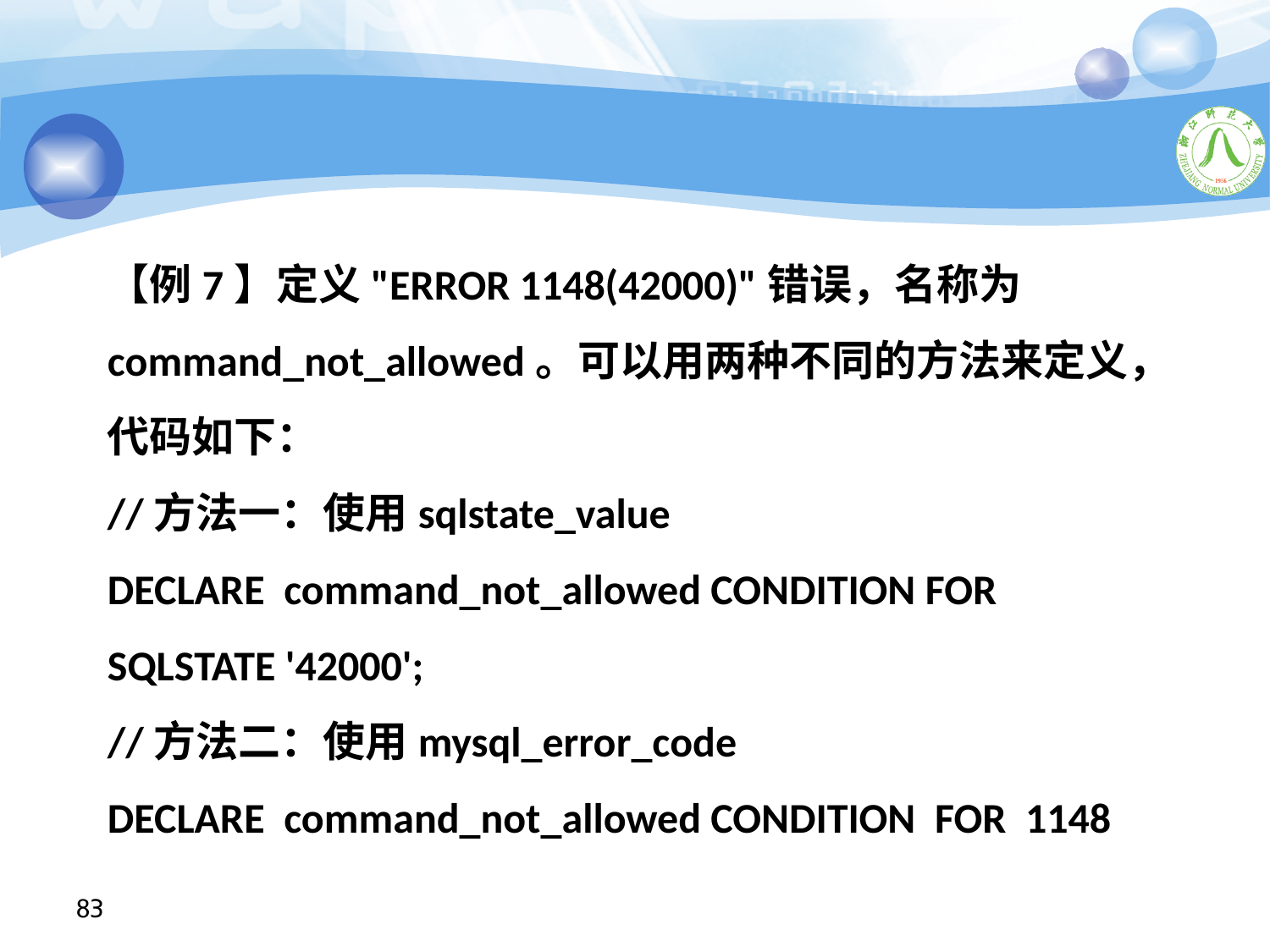

#
【例7】定义"ERROR 1148(42000)"错误，名称为command_not_allowed。可以用两种不同的方法来定义，代码如下：
//方法一：使用sqlstate_value
DECLARE  command_not_allowed CONDITION FOR SQLSTATE '42000';
//方法二：使用mysql_error_code
DECLARE  command_not_allowed CONDITION  FOR  1148
83